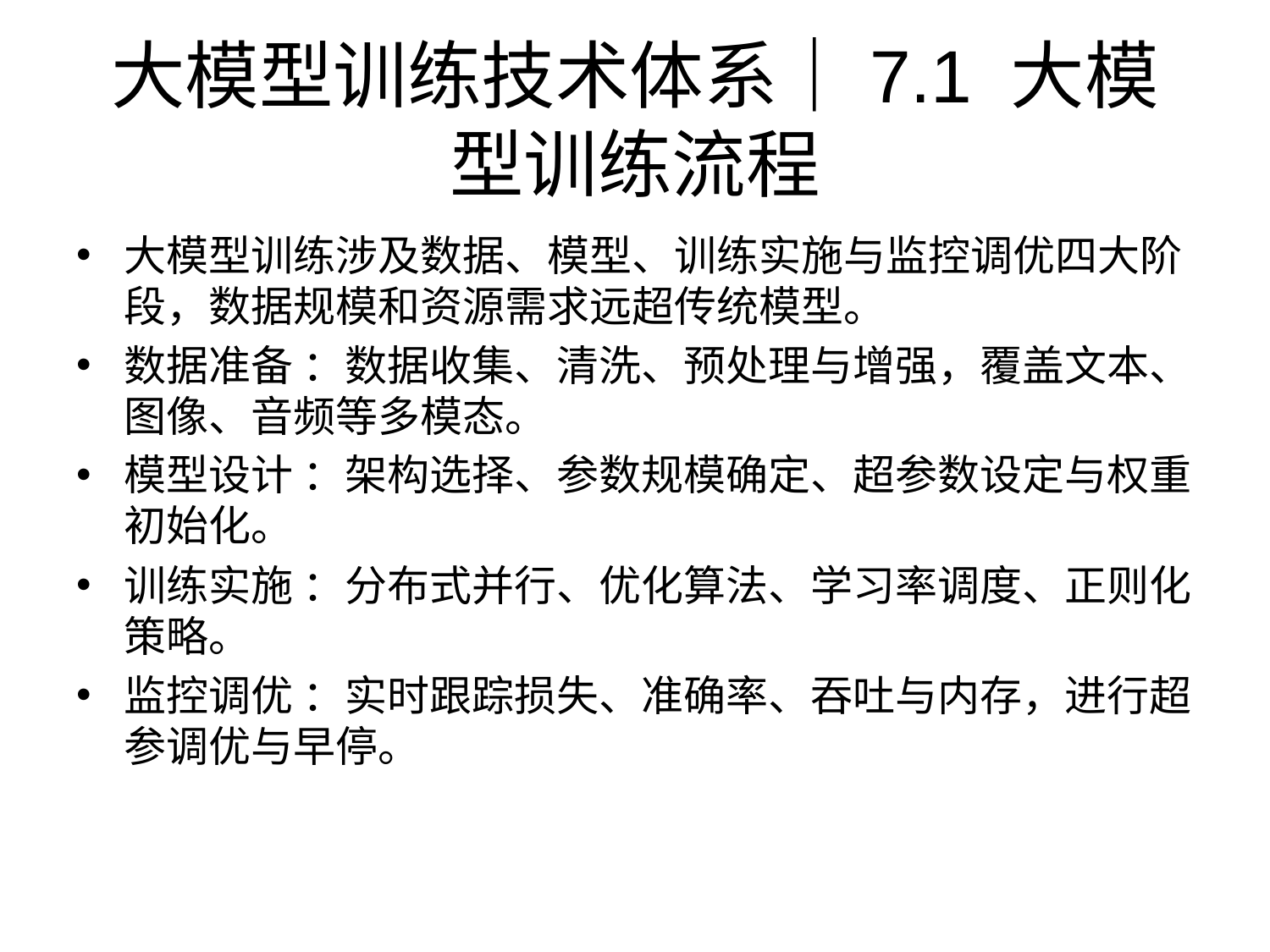

# 大模型训练技术体系｜7.1 大模型训练流程
大模型训练涉及数据、模型、训练实施与监控调优四大阶段，数据规模和资源需求远超传统模型。
数据准备 ：数据收集、清洗、预处理与增强，覆盖文本、图像、音频等多模态。
模型设计 ：架构选择、参数规模确定、超参数设定与权重初始化。
训练实施 ：分布式并行、优化算法、学习率调度、正则化策略。
监控调优 ：实时跟踪损失、准确率、吞吐与内存，进行超参调优与早停。